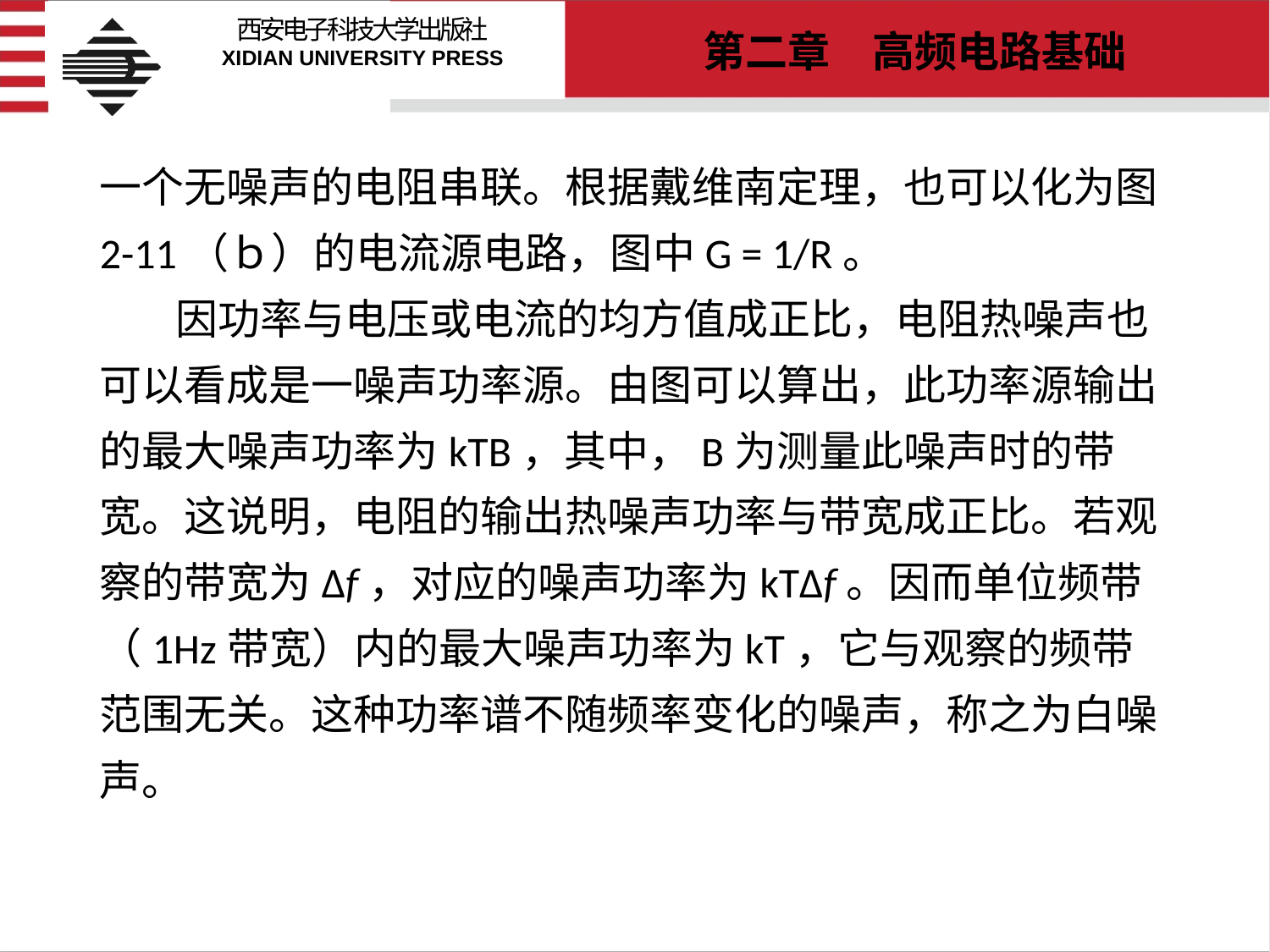

# 一个无噪声的电阻串联。根据戴维南定理，也可以化为图2-11（ｂ）的电流源电路，图中G = 1/R。 因功率与电压或电流的均方值成正比，电阻热噪声也可以看成是一噪声功率源。由图可以算出，此功率源输出的最大噪声功率为kTB，其中，B为测量此噪声时的带宽。这说明，电阻的输出热噪声功率与带宽成正比。若观察的带宽为Δf，对应的噪声功率为kTΔf。因而单位频带（1Hz带宽）内的最大噪声功率为kT，它与观察的频带范围无关。这种功率谱不随频率变化的噪声，称之为白噪声。